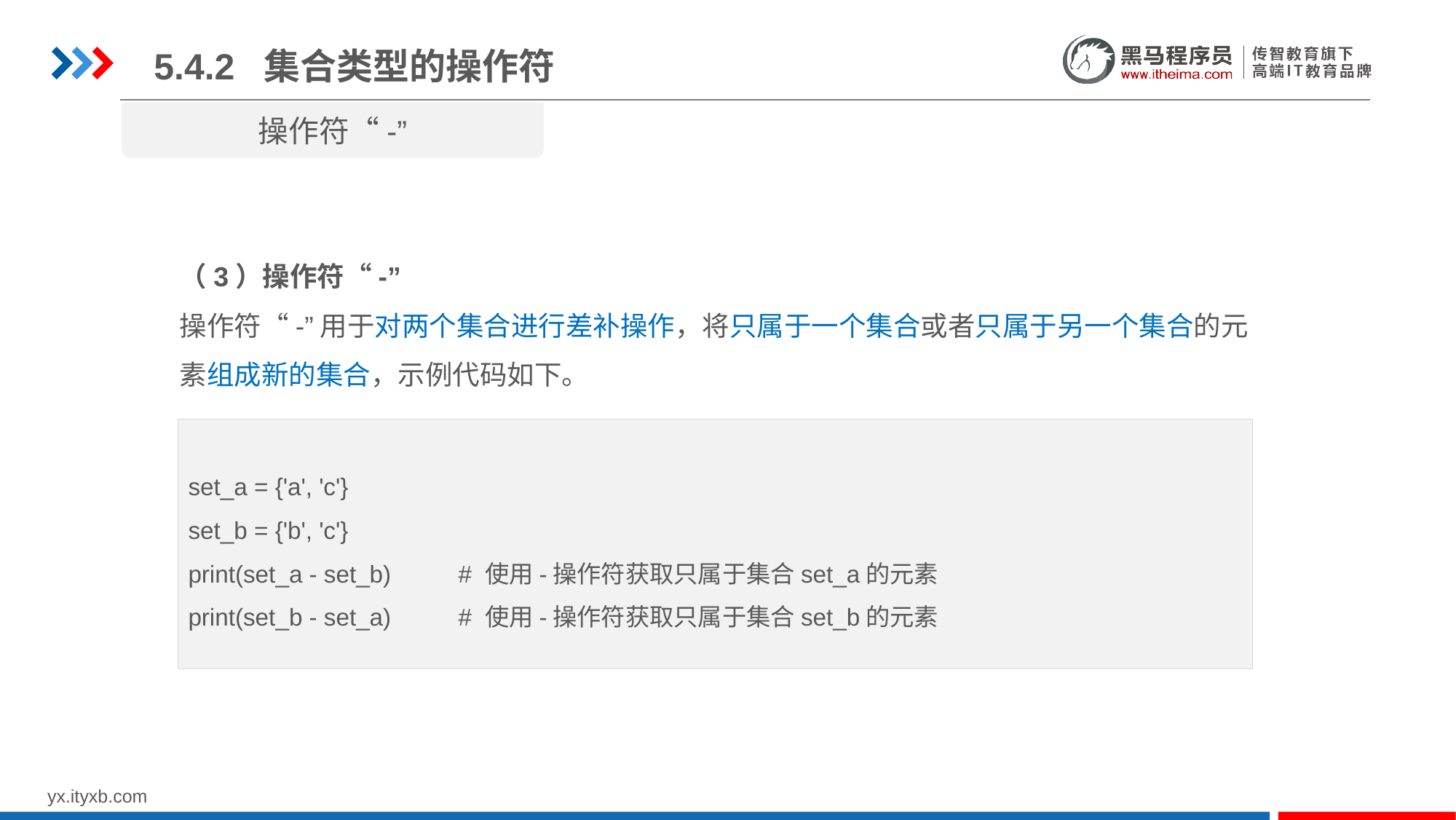

5.4.2  集合类型的操作符

操作符“-”
（3）操作符“-”
操作符“-”用于对两个集合进行差补操作，将只属于一个集合或者只属于另一个集合的元素组成新的集合，示例代码如下。
set_a = {'a', 'c'}
set_b = {'b', 'c'}
print(set_a - set_b)          # 使用-操作符获取只属于集合set_a的元素
print(set_b - set_a)          # 使用-操作符获取只属于集合set_b的元素